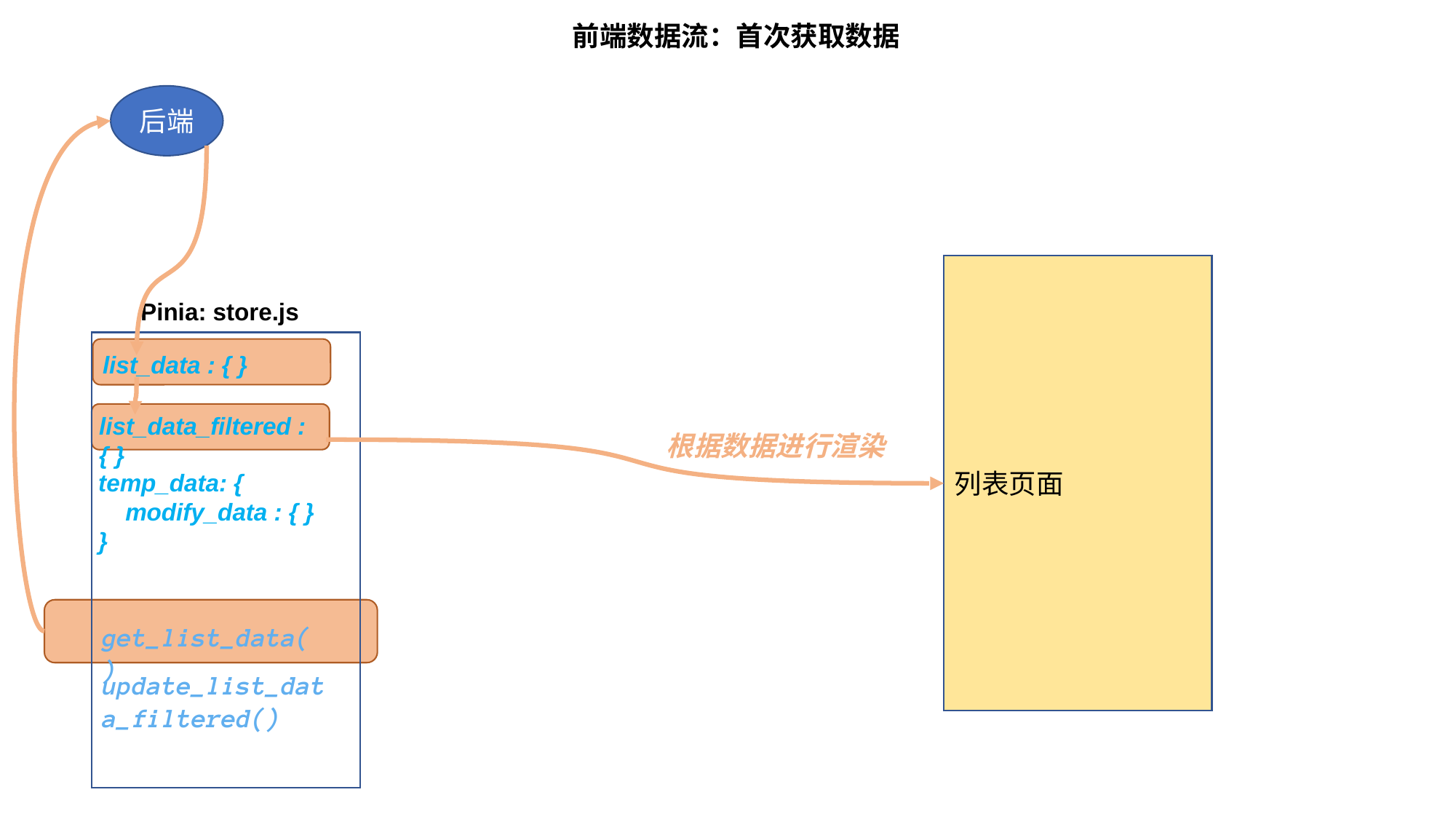

前端数据流：首次获取数据
后端
列表页面
Pinia: store.js

list_data : { }

list_data_filtered : { }
根据数据进行渲染
temp_data: {
    modify_data : { }
}

get_list_data()
update_list_data_filtered()